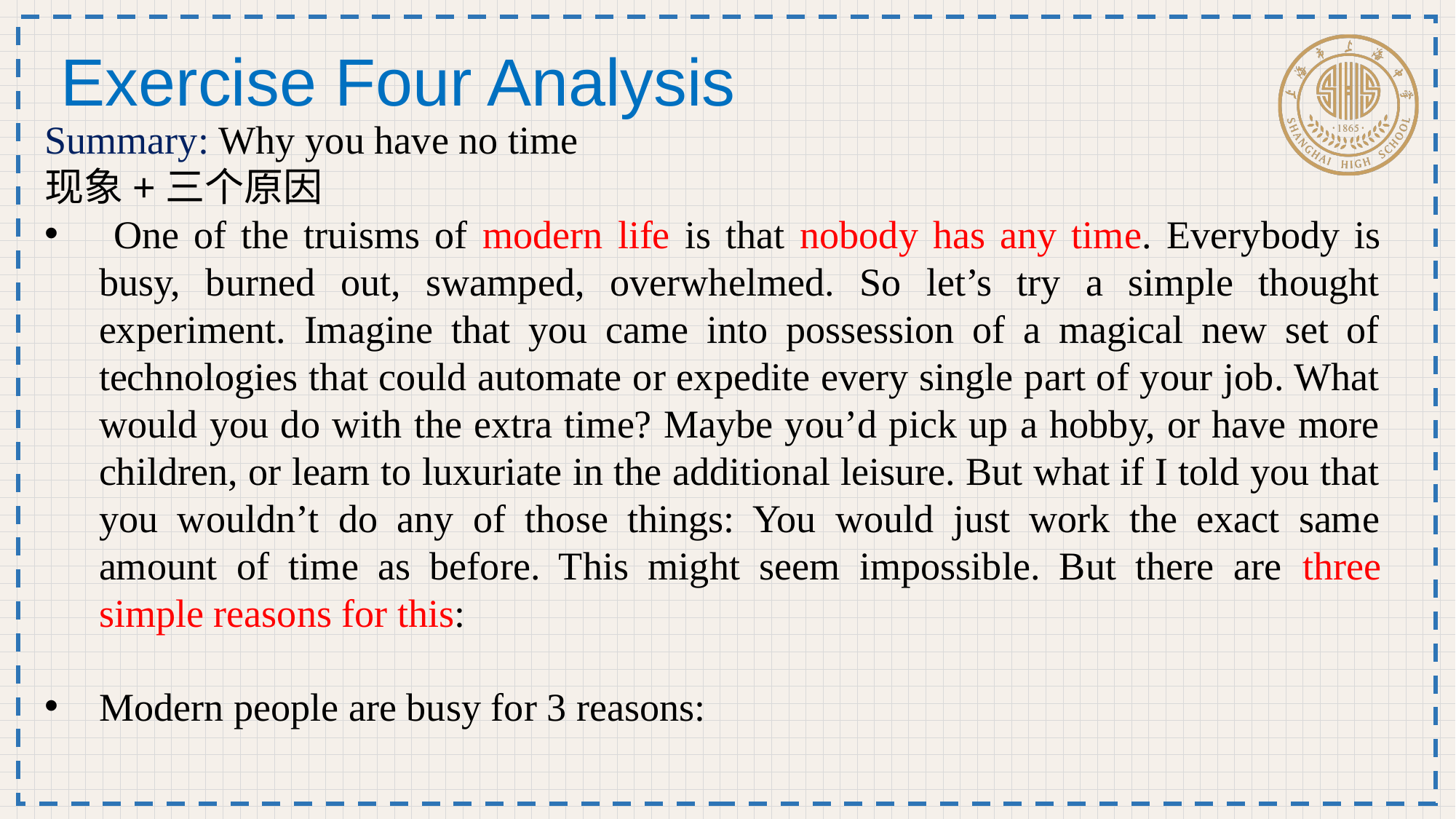

Exercise Four Analysis
Summary: Why you have no time
现象+三个原因
 One of the truisms of modern life is that nobody has any time. Everybody is busy, burned out, swamped, overwhelmed. So let’s try a simple thought experiment. Imagine that you came into possession of a magical new set of technologies that could automate or expedite every single part of your job. What would you do with the extra time? Maybe you’d pick up a hobby, or have more children, or learn to luxuriate in the additional leisure. But what if I told you that you wouldn’t do any of those things: You would just work the exact same amount of time as before. This might seem impossible. But there are three simple reasons for this:

Modern people are busy for 3 reasons: